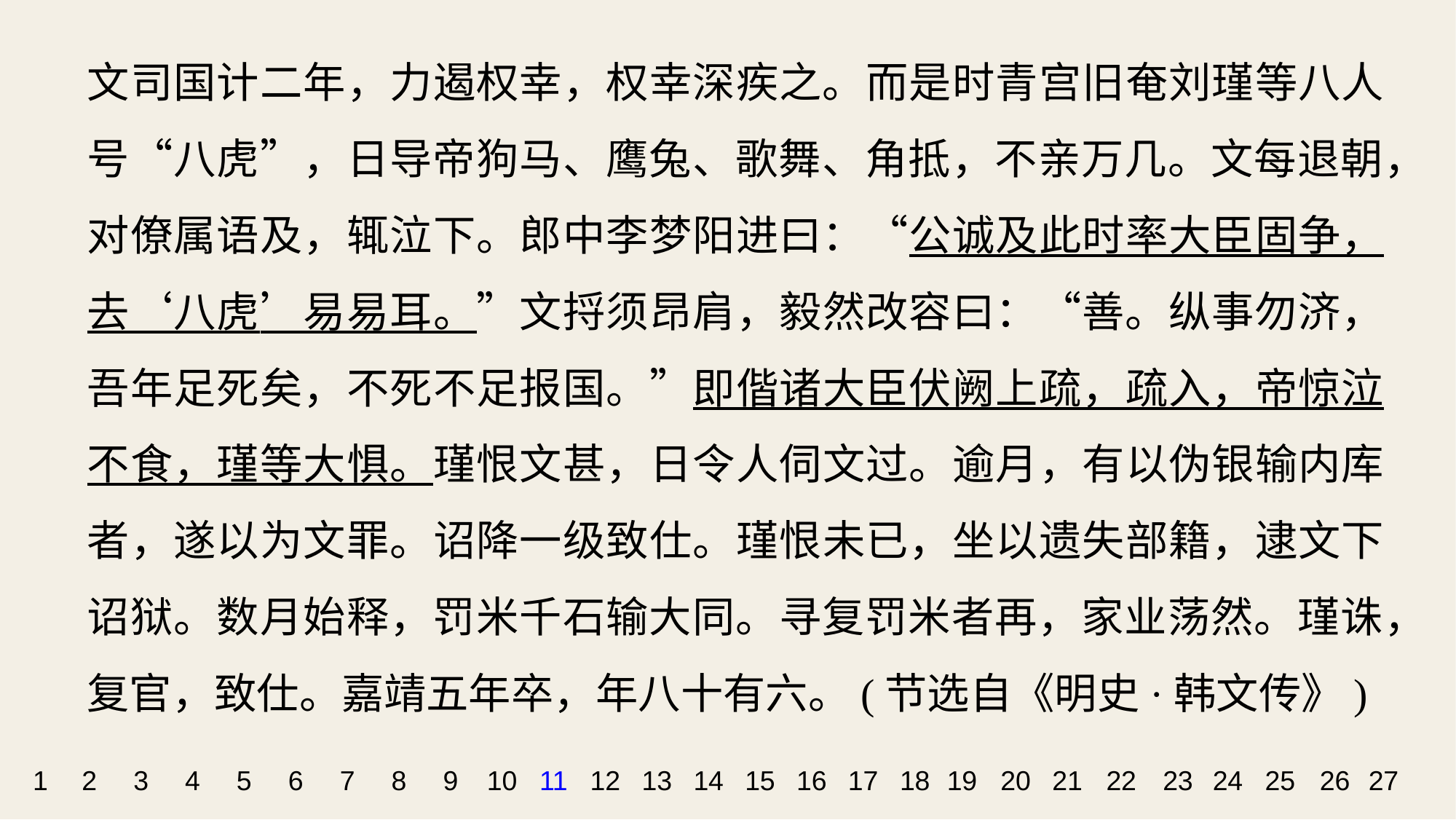

文司国计二年，力遏权幸，权幸深疾之。而是时青宫旧奄刘瑾等八人号“八虎”，日导帝狗马、鹰兔、歌舞、角抵，不亲万几。文每退朝，对僚属语及，辄泣下。郎中李梦阳进曰：“公诚及此时率大臣固争，去‘八虎’易易耳。”文捋须昂肩，毅然改容曰：“善。纵事勿济，吾年足死矣，不死不足报国。”即偕诸大臣伏阙上疏，疏入，帝惊泣不食，瑾等大惧。瑾恨文甚，日令人伺文过。逾月，有以伪银输内库者，遂以为文罪。诏降一级致仕。瑾恨未已，坐以遗失部籍，逮文下诏狱。数月始释，罚米千石输大同。寻复罚米者再，家业荡然。瑾诛，复官，致仕。嘉靖五年卒，年八十有六。(节选自《明史·韩文传》)
1
2
3
4
5
6
7
8
9
10
11
12
13
14
15
16
17
18
19
20
21
22
23
24
25
26
27